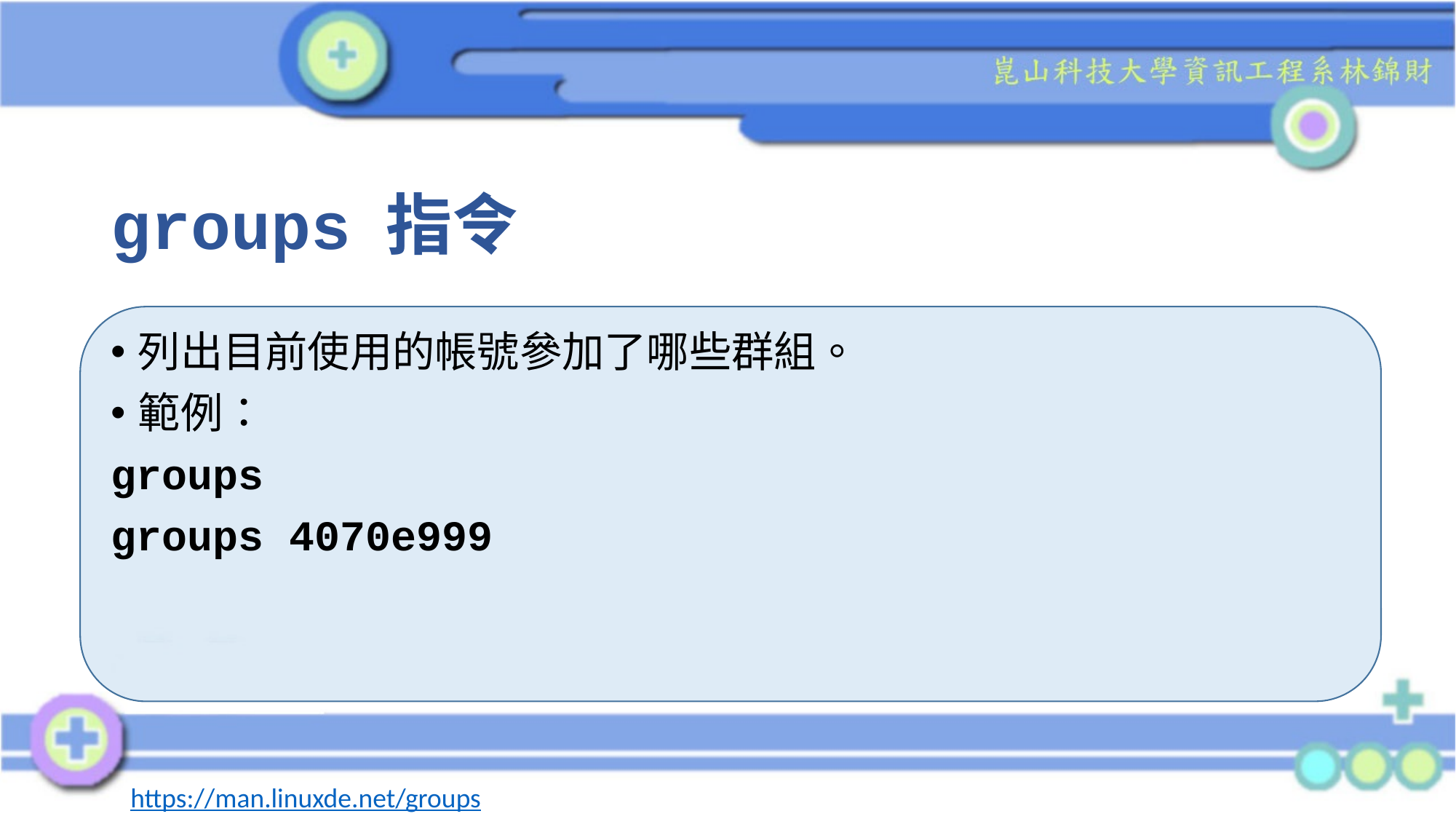

# groups 指令

列出目前使用的帳號參加了哪些群組。
範例：
groups
groups 4070e999
https://man.linuxde.net/groups